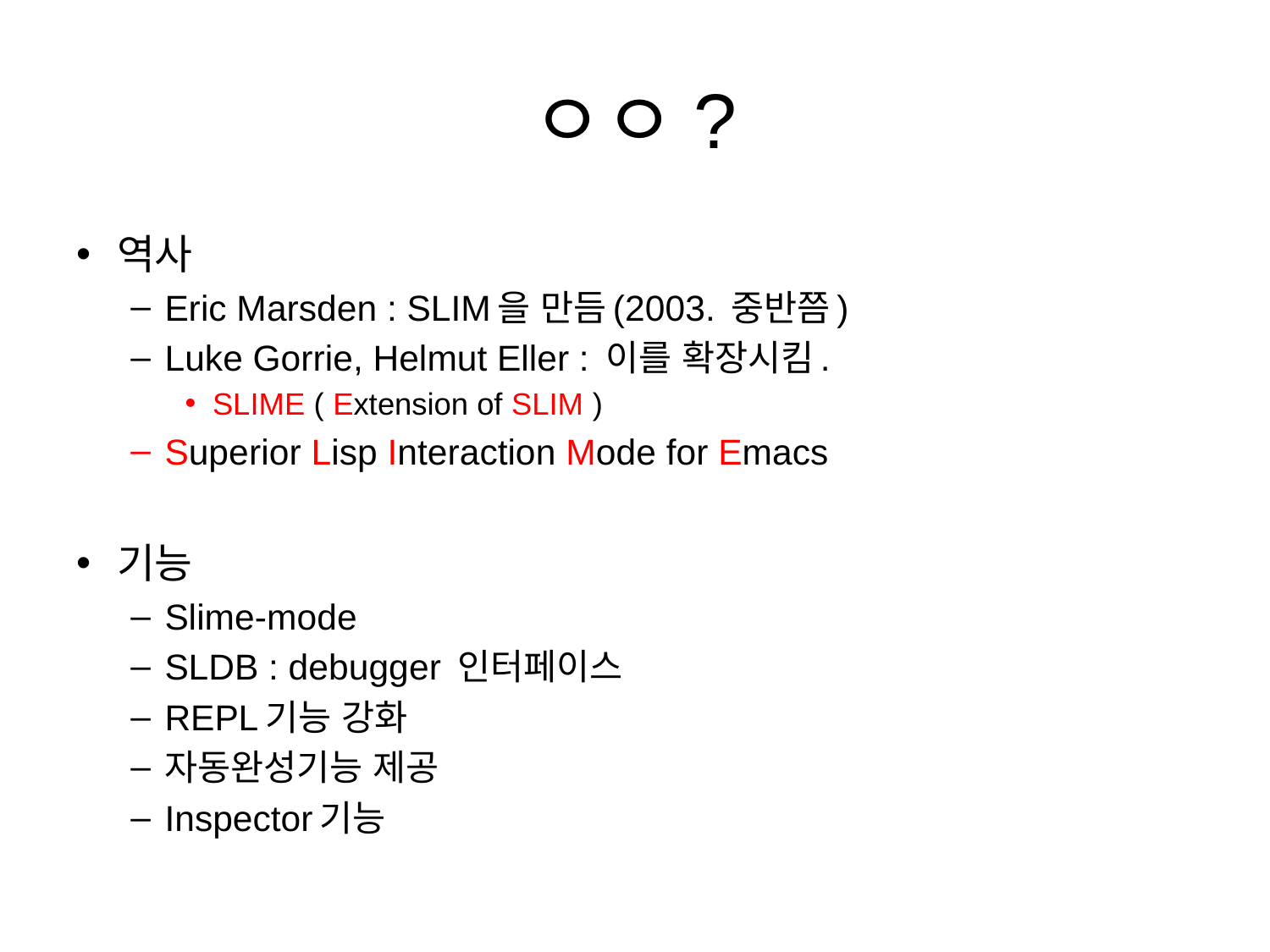

# ㅇㅇ?
역사
Eric Marsden : SLIM을 만듬(2003. 중반쯤)
Luke Gorrie, Helmut Eller : 이를 확장시킴.
SLIME ( Extension of SLIM )
Superior Lisp Interaction Mode for Emacs

기능
Slime-mode
SLDB : debugger 인터페이스
REPL기능 강화
자동완성기능 제공
Inspector기능